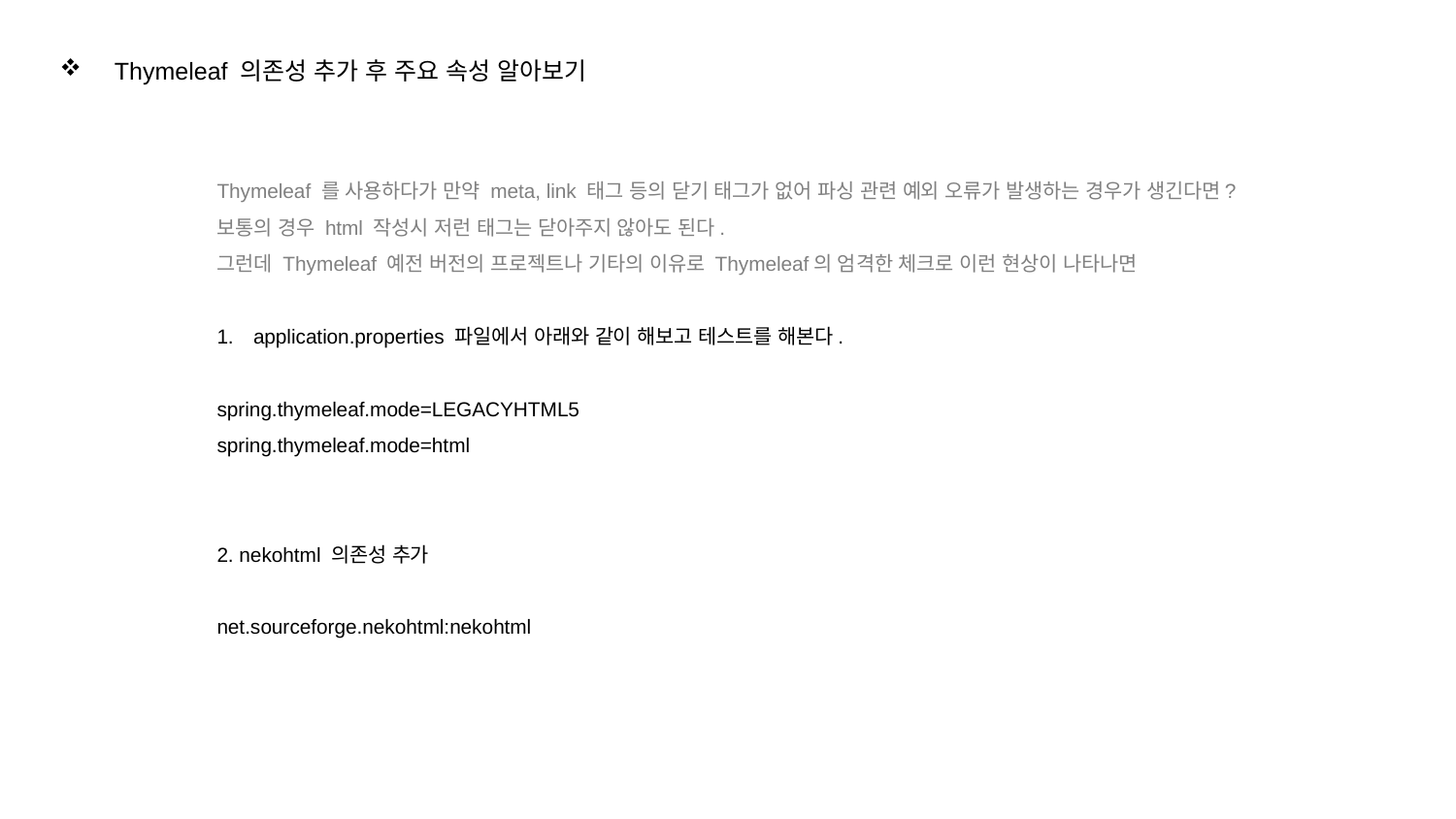

Thymeleaf 의존성 추가 후 주요 속성 알아보기
Thymeleaf 를 사용하다가 만약 meta, link 태그 등의 닫기 태그가 없어 파싱 관련 예외 오류가 발생하는 경우가 생긴다면?
보통의 경우 html 작성시 저런 태그는 닫아주지 않아도 된다.
그런데 Thymeleaf 예전 버전의 프로젝트나 기타의 이유로 Thymeleaf의 엄격한 체크로 이런 현상이 나타나면

application.properties 파일에서 아래와 같이 해보고 테스트를 해본다.

spring.thymeleaf.mode=LEGACYHTML5
spring.thymeleaf.mode=html

2. nekohtml 의존성 추가

net.sourceforge.nekohtml:nekohtml